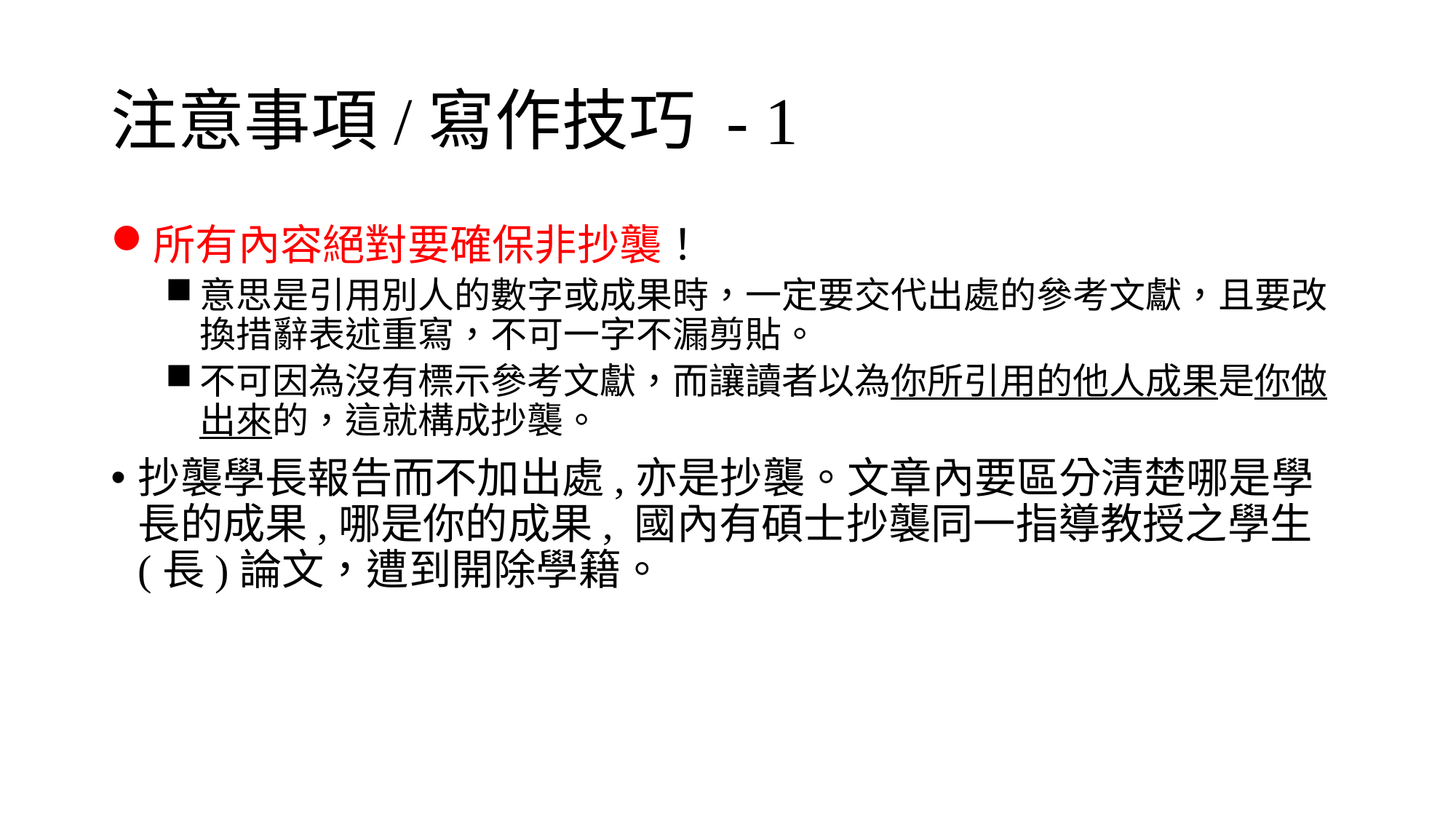

# 注意事項/寫作技巧 - 1
所有內容絕對要確保非抄襲！
意思是引用別人的數字或成果時，一定要交代出處的參考文獻，且要改換措辭表述重寫，不可一字不漏剪貼。
不可因為沒有標示參考文獻，而讓讀者以為你所引用的他人成果是你做出來的，這就構成抄襲。
抄襲學長報告而不加出處,亦是抄襲。文章內要區分清楚哪是學長的成果,哪是你的成果, 國內有碩士抄襲同一指導教授之學生(長)論文，遭到開除學籍。